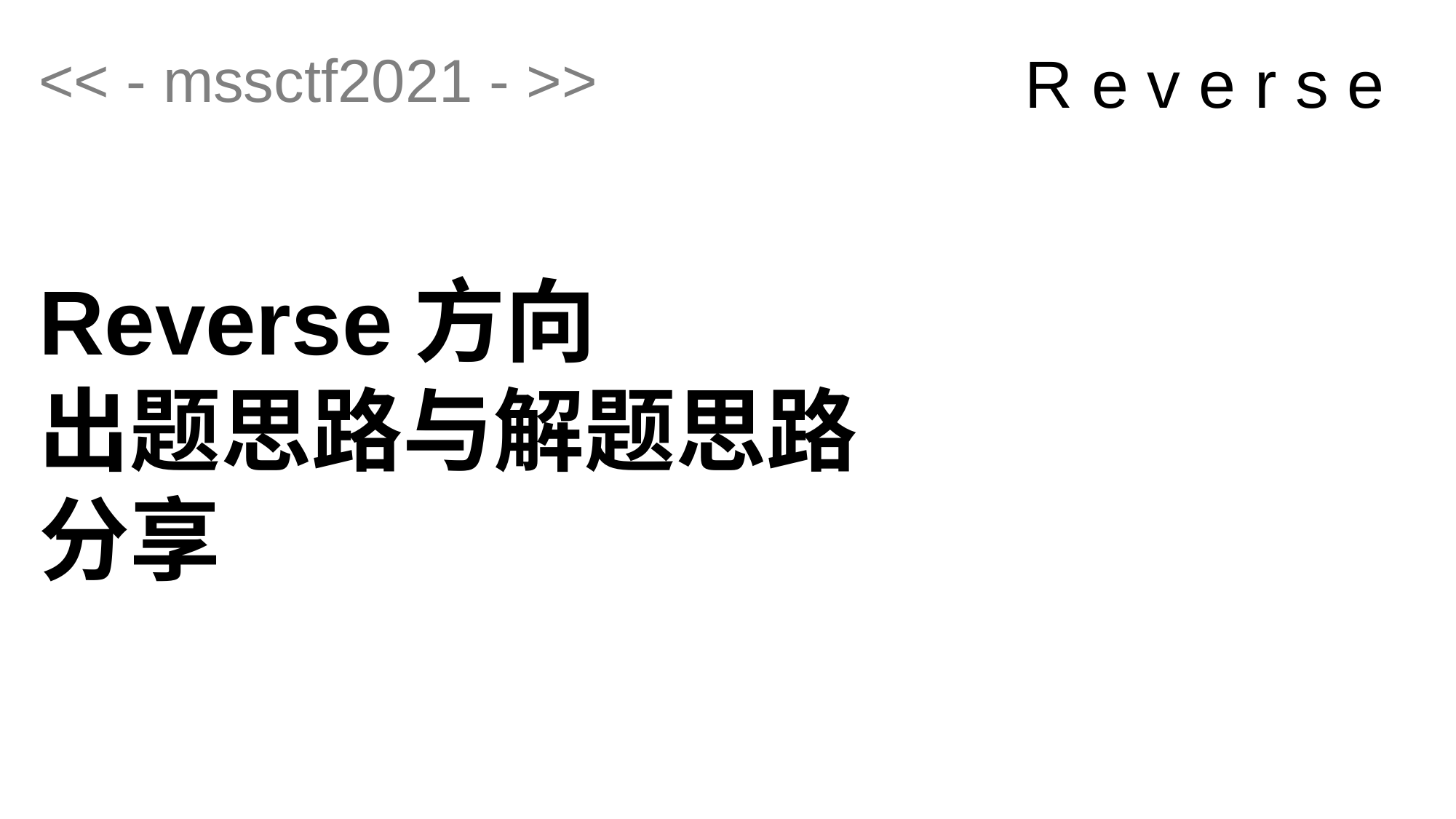

<< - mssctf2021 - >>
R e v e r s e
Reverse方向
出题思路与解题思路
分享